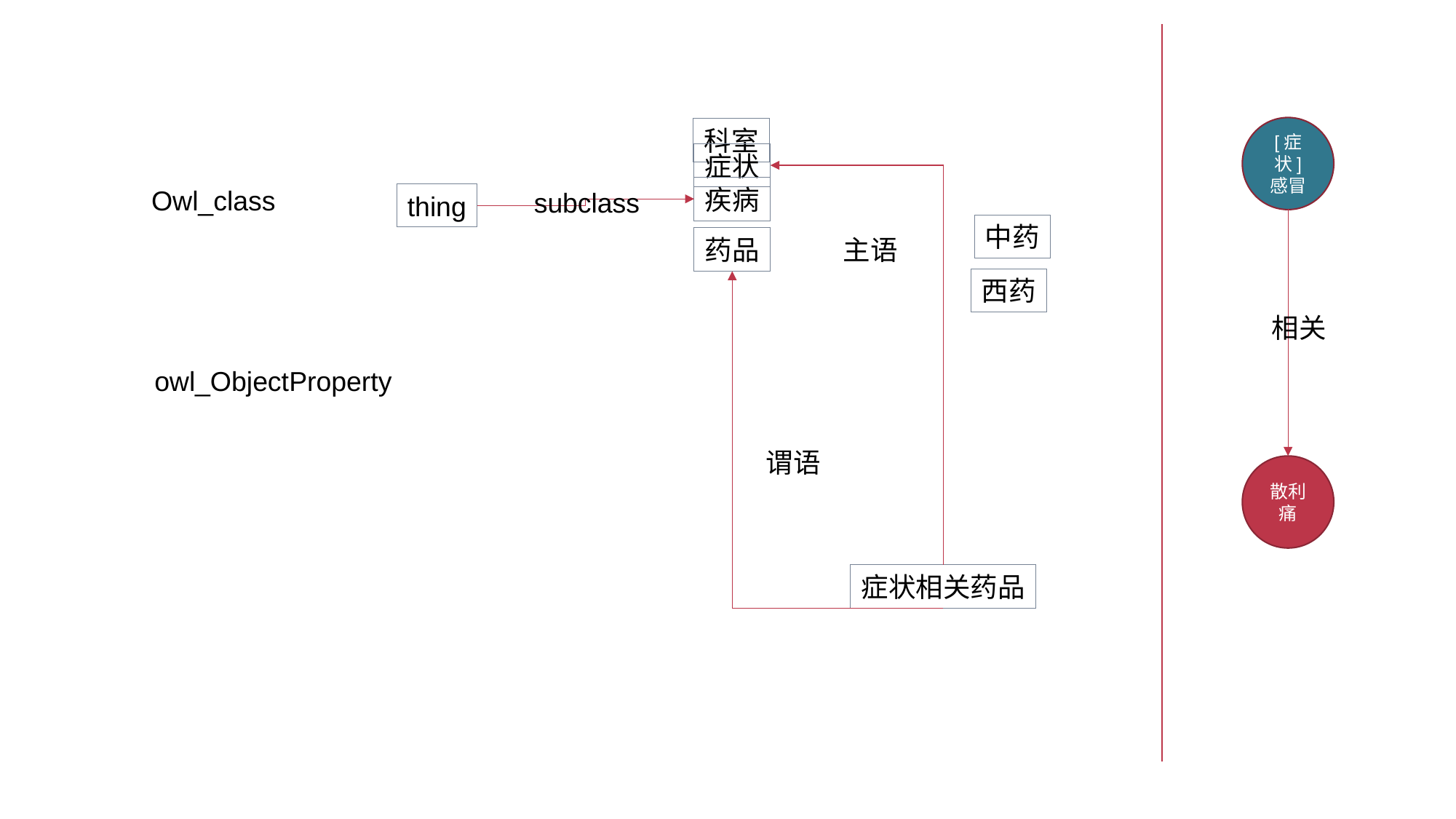

[症状]
感冒
科室
症状
疾病
Owl_class
subclass
thing
中药
药品
主语
西药
相关
owl_ObjectProperty
谓语
散利痛
症状相关药品